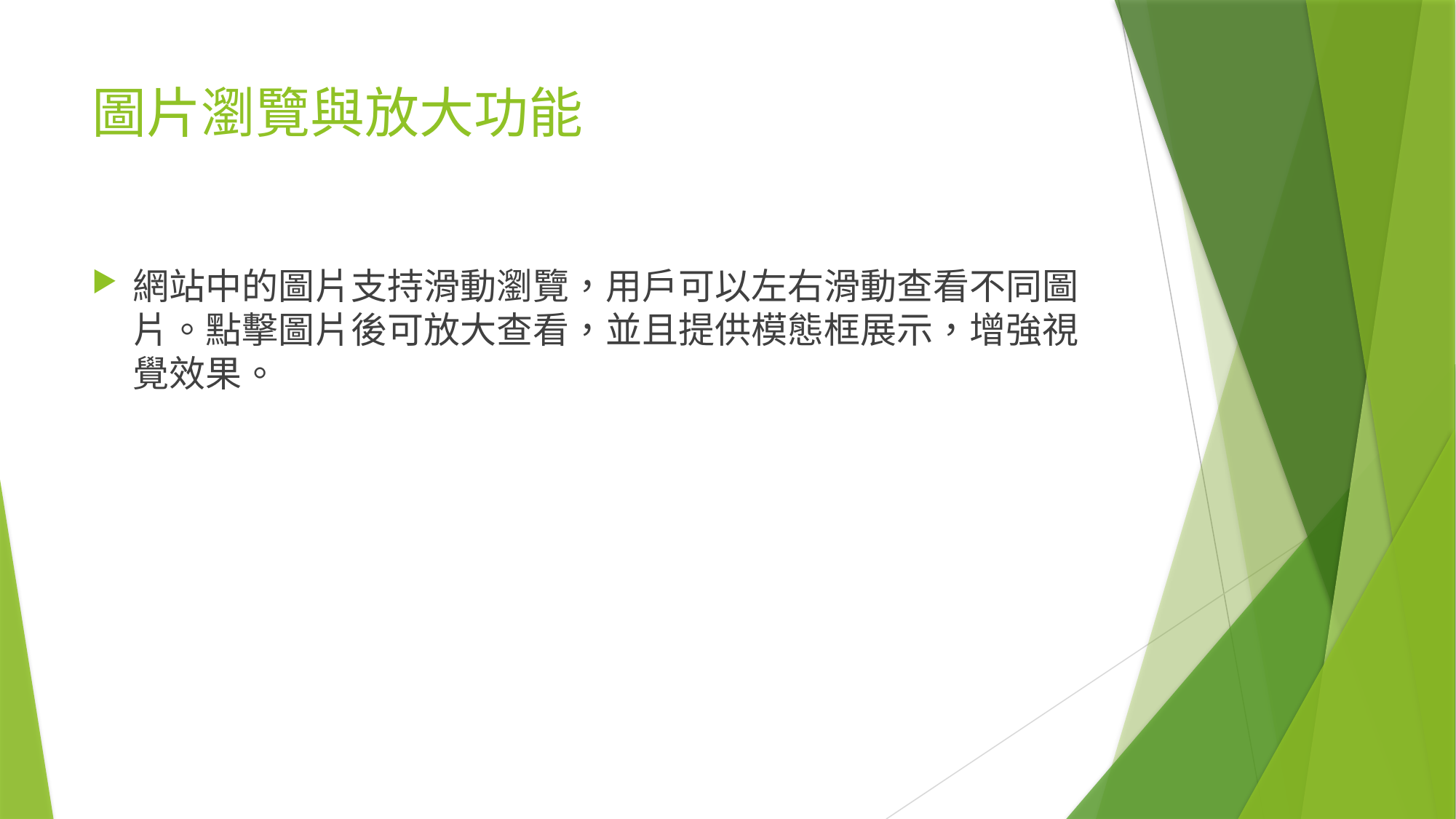

# 圖片瀏覽與放大功能
網站中的圖片支持滑動瀏覽，用戶可以左右滑動查看不同圖片。點擊圖片後可放大查看，並且提供模態框展示，增強視覺效果。